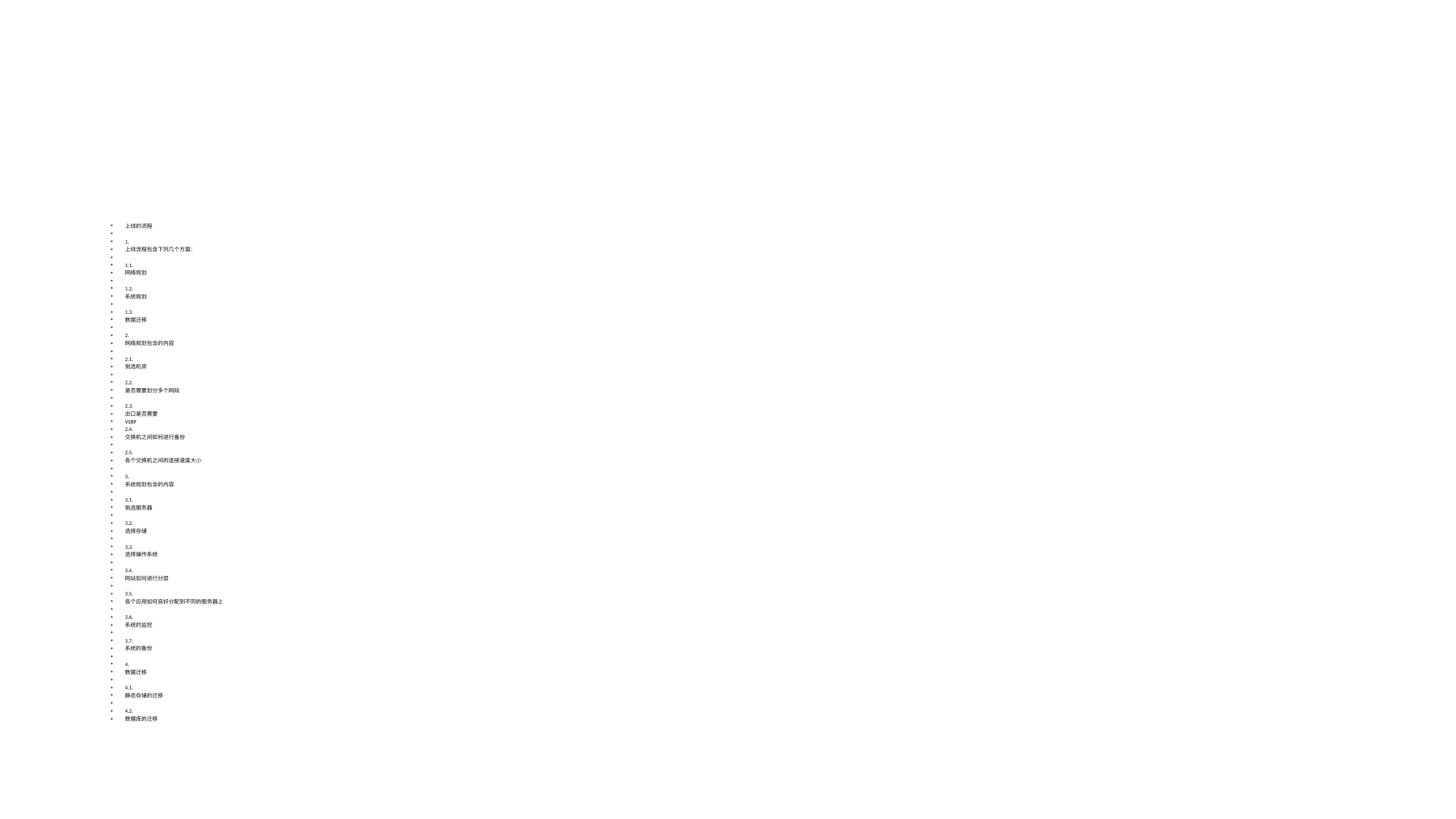

#
上线的流程

1.
上线流程包含下列几个方面：

1.1.
网络规划

1.2.
系统规划

1.3.
数据迁移

2.
网络规划包含的内容

2.1.
挑选机房

2.2.
是否需要划分多个网段

2.3.
出口是否需要
VSRP
2.4.
交换机之间如何进行备份

2.5.
各个交换机之间的连接速度大小

3.
系统规划包含的内容

3.1.
挑选服务器

3.2.
选择存储

3.3.
选择操作系统

3.4.
网站如何进行分层

3.5.
各个应用如何良好分配到不同的服务器上

3.6.
系统的监控

3.7.
系统的备份

4.
数据迁移

4.1.
静态存储的迁移

4.2.
数据库的迁移